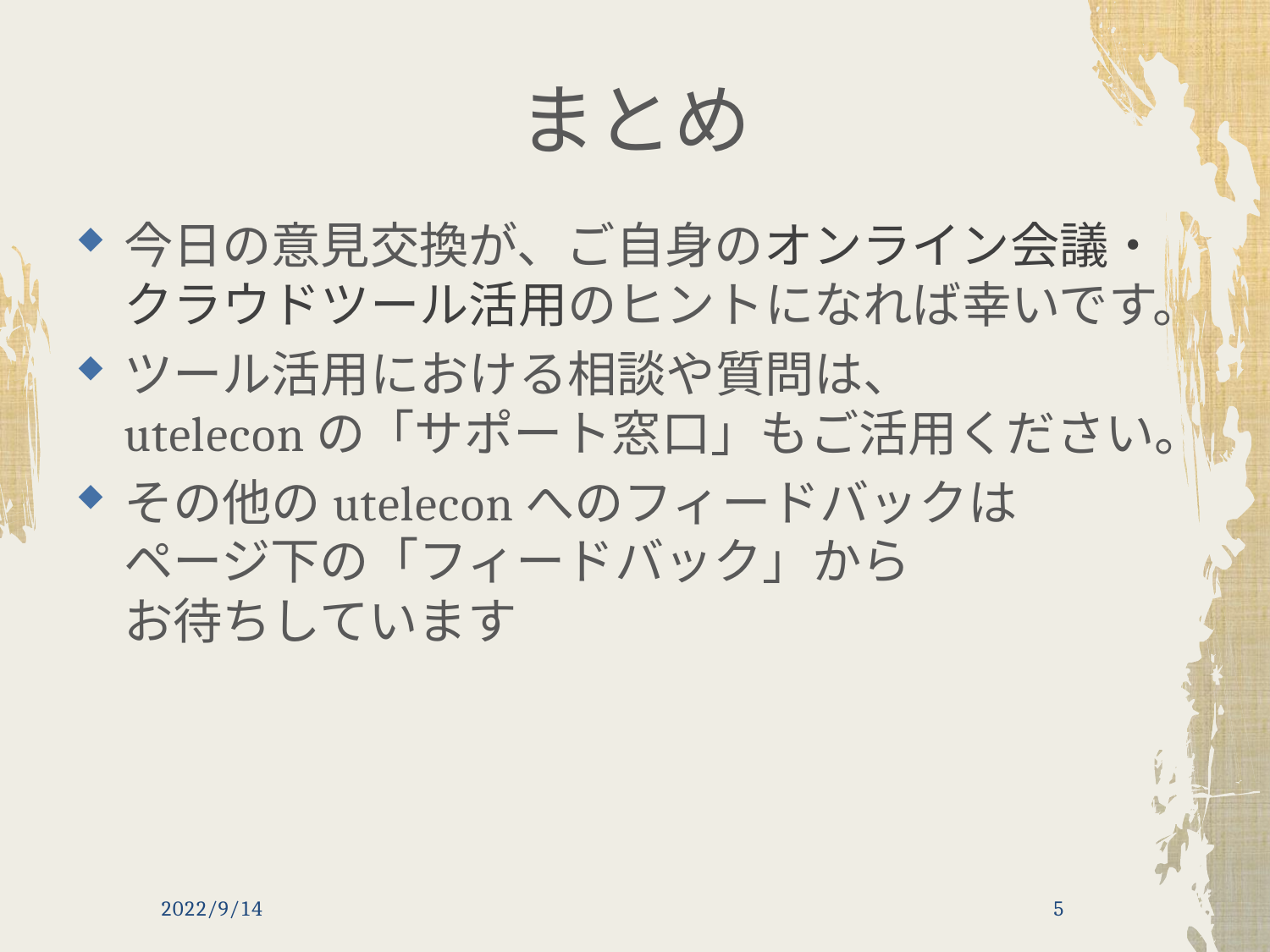

# まとめ
今日の意見交換が、ご自身のオンライン会議・クラウドツール活用のヒントになれば幸いです。
ツール活用における相談や質問は、
uteleconの「サポート窓口」もご活用ください。
その他のuteleconへのフィードバックは
ページ下の「フィードバック」から
お待ちしています
2022/9/14
5